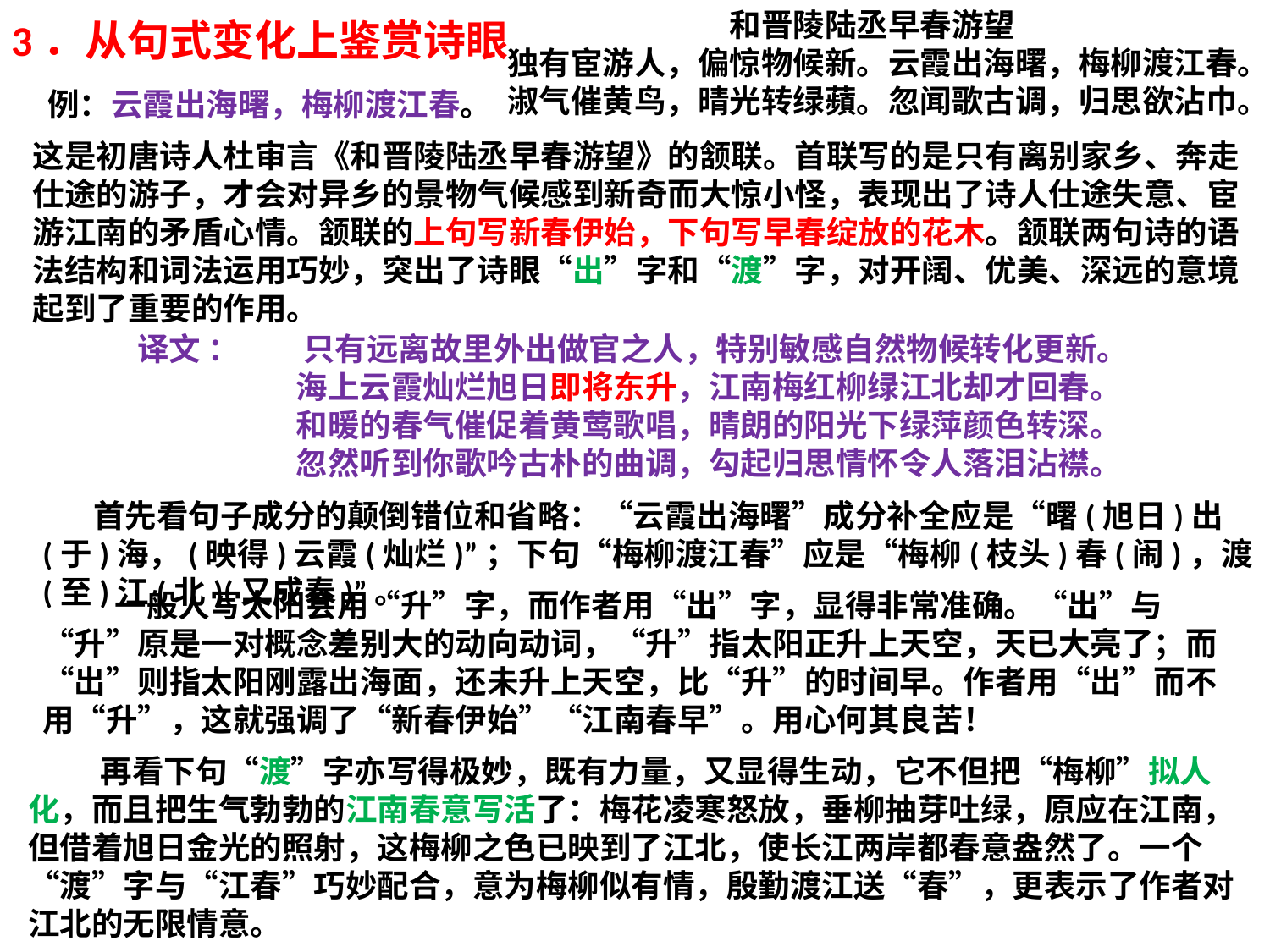

和晋陵陆丞早春游望
独有宦游人，偏惊物候新。云霞出海曙，梅柳渡江春。
淑气催黄鸟，晴光转绿蘋。忽闻歌古调，归思欲沾巾。
3．从句式变化上鉴赏诗眼
例：云霞出海曙，梅柳渡江春。
这是初唐诗人杜审言《和晋陵陆丞早春游望》的颔联。首联写的是只有离别家乡、奔走仕途的游子，才会对异乡的景物气候感到新奇而大惊小怪，表现出了诗人仕途失意、宦游江南的矛盾心情。颔联的上句写新春伊始，下句写早春绽放的花木。颔联两句诗的语法结构和词法运用巧妙，突出了诗眼“出”字和“渡”字，对开阔、优美、深远的意境起到了重要的作用。
译文 ：　　只有远离故里外出做官之人，特别敏感自然物候转化更新。
　　　　　海上云霞灿烂旭日即将东升，江南梅红柳绿江北却才回春。
　　　　　和暖的春气催促着黄莺歌唱，晴朗的阳光下绿萍颜色转深。
　　　　　忽然听到你歌吟古朴的曲调，勾起归思情怀令人落泪沾襟。
      首先看句子成分的颠倒错位和省略：“云霞出海曙”成分补全应是“曙(旭日)出(于)海，(映得)云霞(灿烂)”；下句“梅柳渡江春”应是“梅柳(枝头)春(闹)，渡(至)江(北)(又成春)”。
         一般人写太阳会用“升”字，而作者用“出”字，显得非常准确。“出”与“升”原是一对概念差别大的动向动词，“升”指太阳正升上天空，天已大亮了；而“出”则指太阳刚露出海面，还未升上天空，比“升”的时间早。作者用“出”而不用“升”，这就强调了“新春伊始”“江南春早”。用心何其良苦！
         再看下句“渡”字亦写得极妙，既有力量，又显得生动，它不但把“梅柳”拟人化，而且把生气勃勃的江南春意写活了：梅花凌寒怒放，垂柳抽芽吐绿，原应在江南，但借着旭日金光的照射，这梅柳之色已映到了江北，使长江两岸都春意盎然了。一个“渡”字与“江春”巧妙配合，意为梅柳似有情，殷勤渡江送“春”，更表示了作者对江北的无限情意。